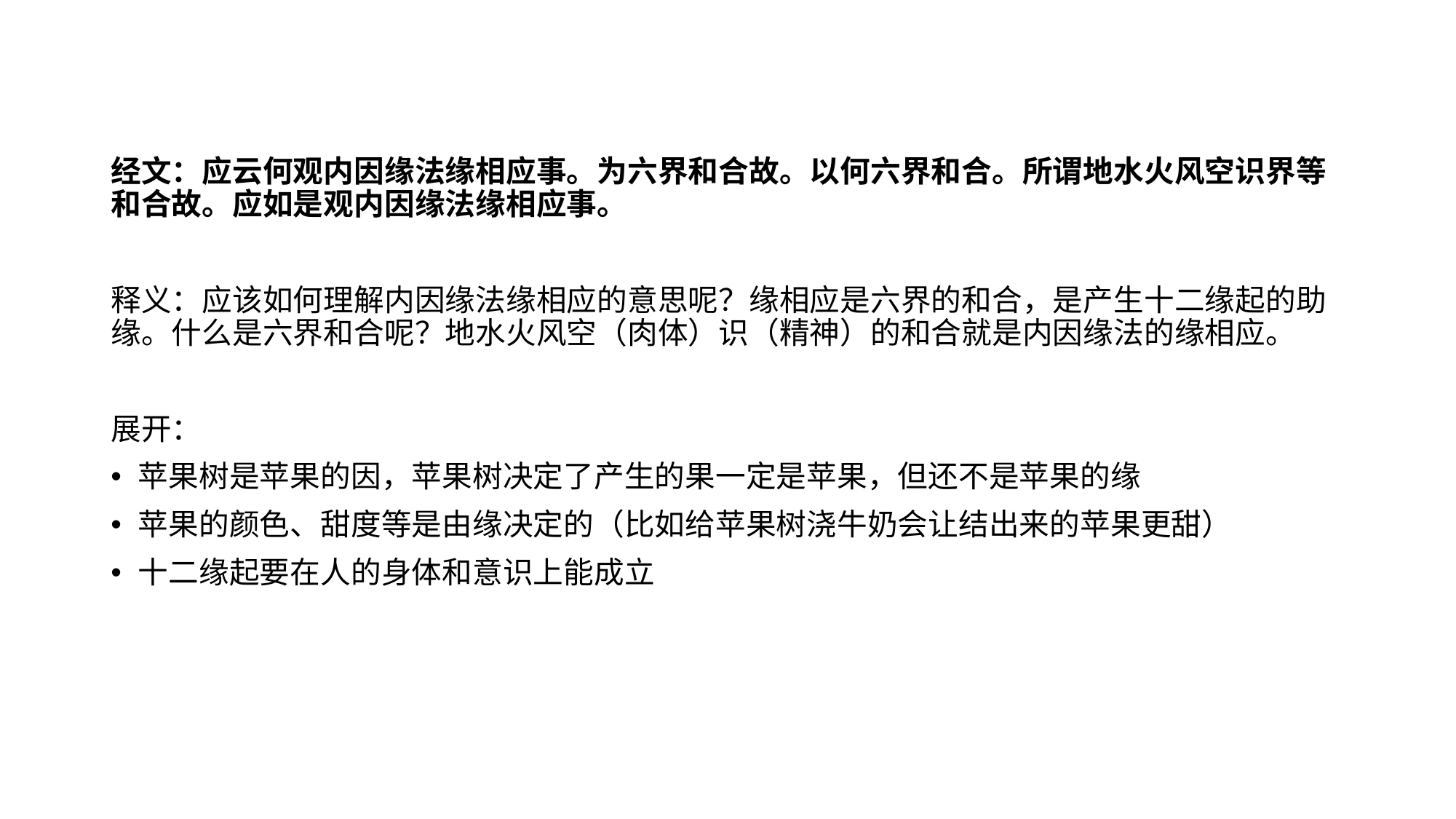

经文：应云何观内因缘法缘相应事。为六界和合故。以何六界和合。所谓地水火风空识界等和合故。应如是观内因缘法缘相应事。

释义：应该如何理解内因缘法缘相应的意思呢？缘相应是六界的和合，是产生十二缘起的助缘。什么是六界和合呢？地水火风空（肉体）识（精神）的和合就是内因缘法的缘相应。

展开：
苹果树是苹果的因，苹果树决定了产生的果一定是苹果，但还不是苹果的缘
苹果的颜色、甜度等是由缘决定的（比如给苹果树浇牛奶会让结出来的苹果更甜）
十二缘起要在人的身体和意识上能成立